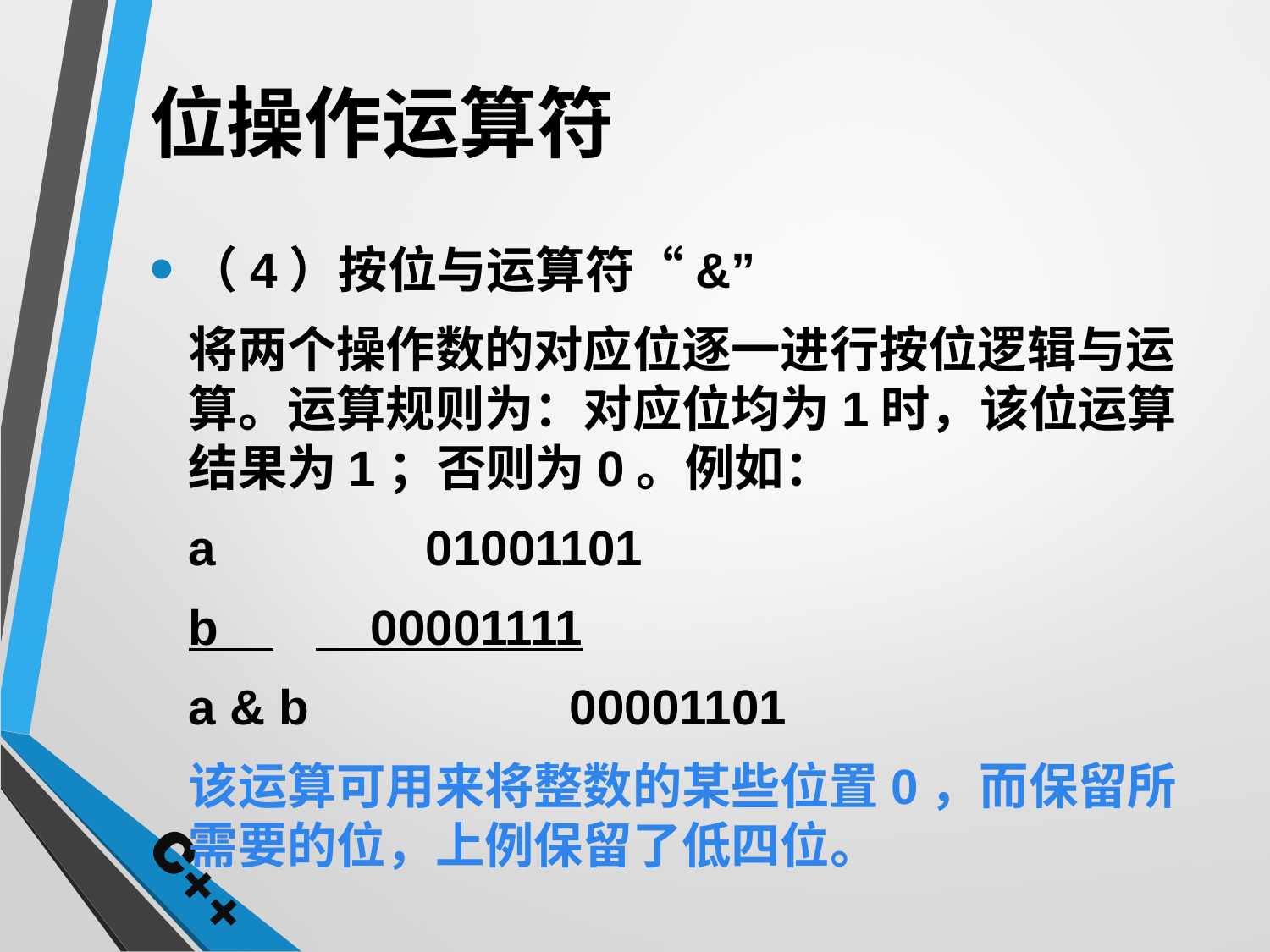

# 位操作运算符
（4）按位与运算符“&”
	将两个操作数的对应位逐一进行按位逻辑与运算。运算规则为：对应位均为1时，该位运算结果为1；否则为0。例如：
	a	        01001101
	b    	    00001111
	a & b 		00001101
	该运算可用来将整数的某些位置0，而保留所需要的位，上例保留了低四位。